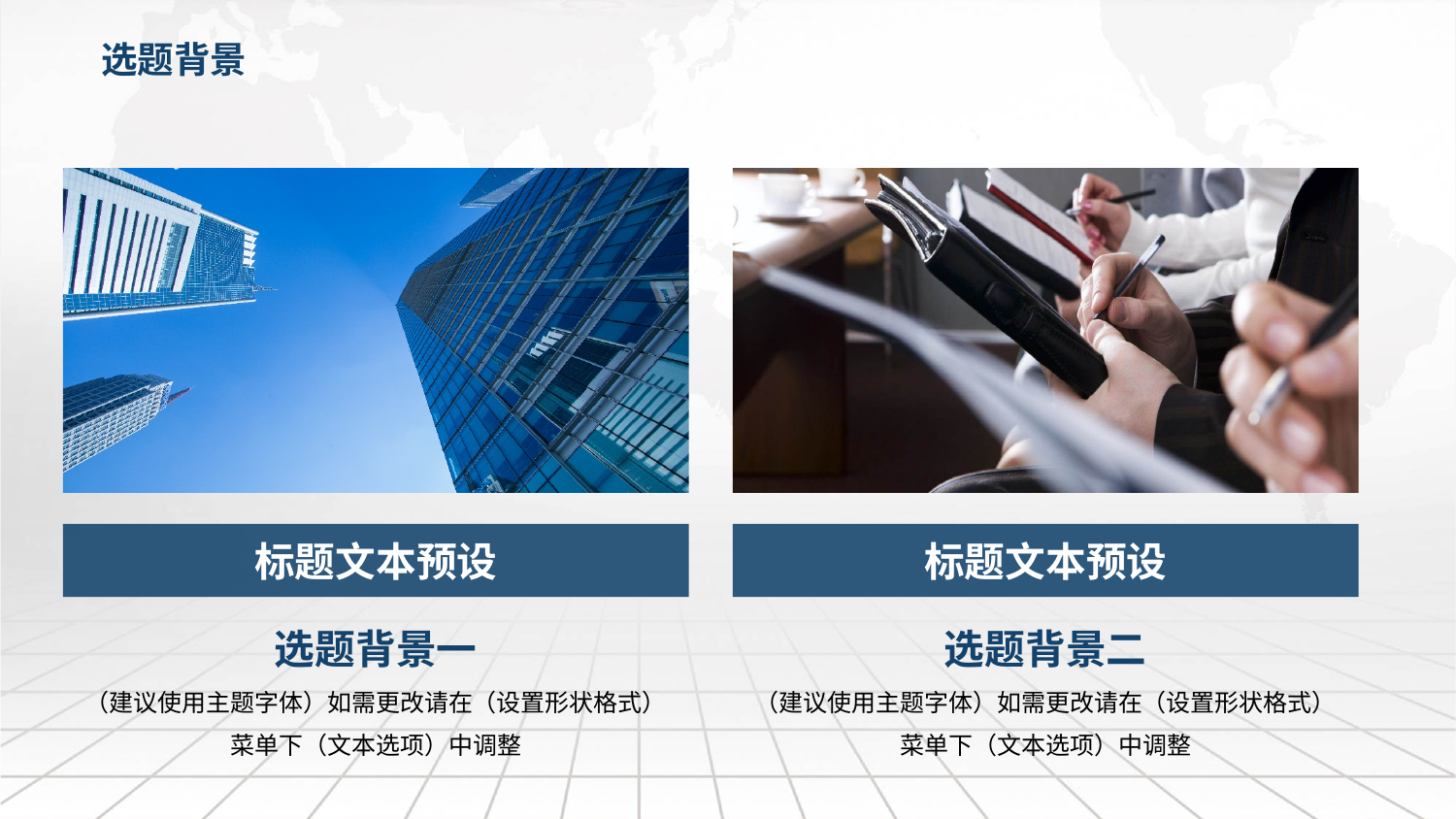

选题背景

标题文本预设
标题文本预设
选题背景一
（建议使用主题字体）如需更改请在（设置形状格式）
菜单下（文本选项）中调整
选题背景二
（建议使用主题字体）如需更改请在（设置形状格式）
菜单下（文本选项）中调整